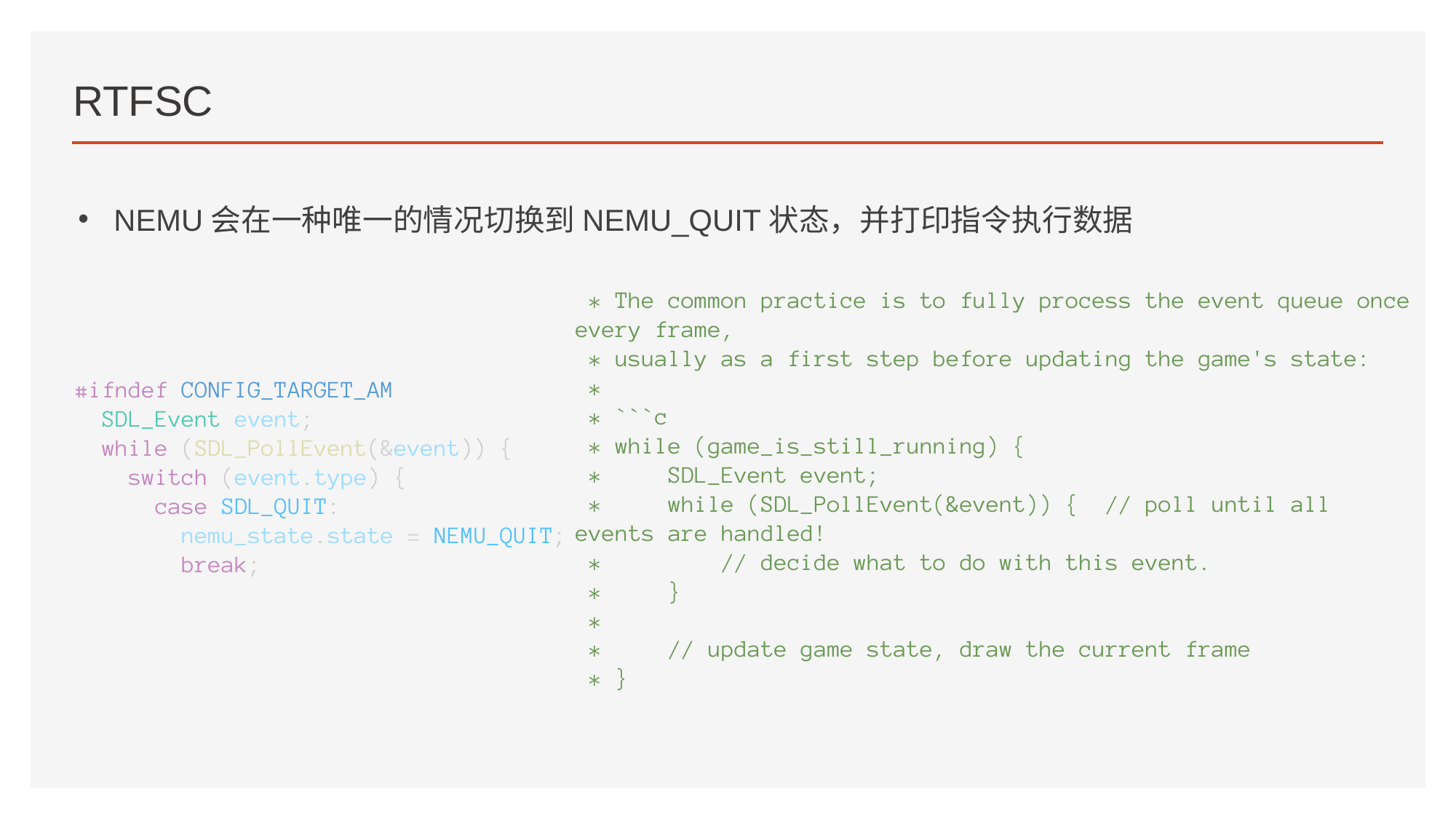

# RTFSC
 NEMU会在一种唯一的情况切换到NEMU_QUIT状态，并打印指令执行数据
 * The common practice is to fully process the event queue once every frame,
 * usually as a first step before updating the game's state:
 *
 * ```c
 * while (game_is_still_running) {
 *     SDL_Event event;
 *     while (SDL_PollEvent(&event)) {  // poll until all events are handled!
 *         // decide what to do with this event.
 *     }
 *
 *     // update game state, draw the current frame
 * }

#ifndef CONFIG_TARGET_AM
  SDL_Event event;
  while (SDL_PollEvent(&event)) {
    switch (event.type) {
      case SDL_QUIT:
        nemu_state.state = NEMU_QUIT;
        break;